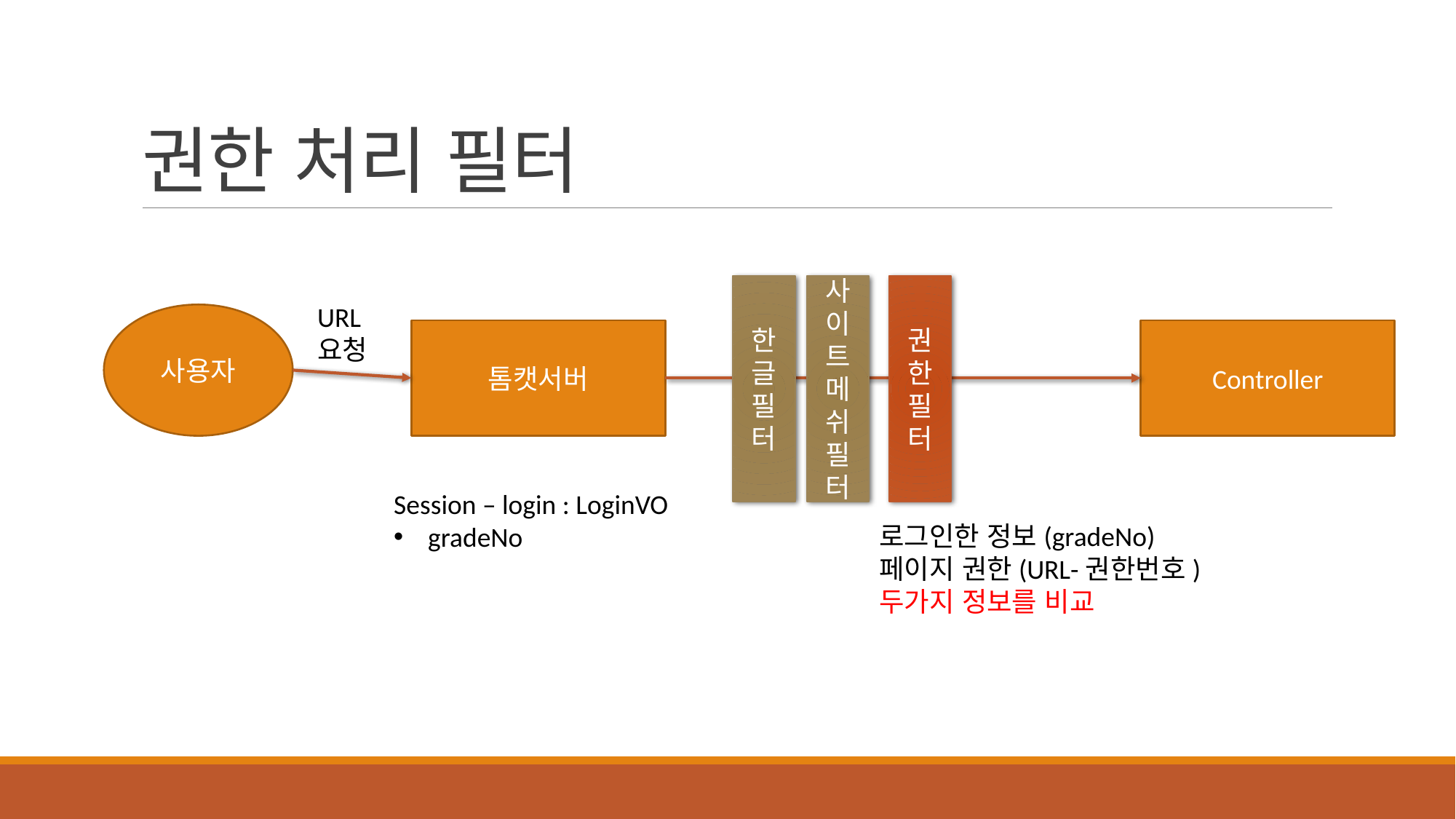

# 권한 처리 필터
한글필터
사이트메쉬필터
권한 필터
URL
요청
사용자
톰캣서버
Controller
Session – login : LoginVO
gradeNo
로그인한 정보(gradeNo)
페이지 권한(URL-권한번호)
두가지 정보를 비교